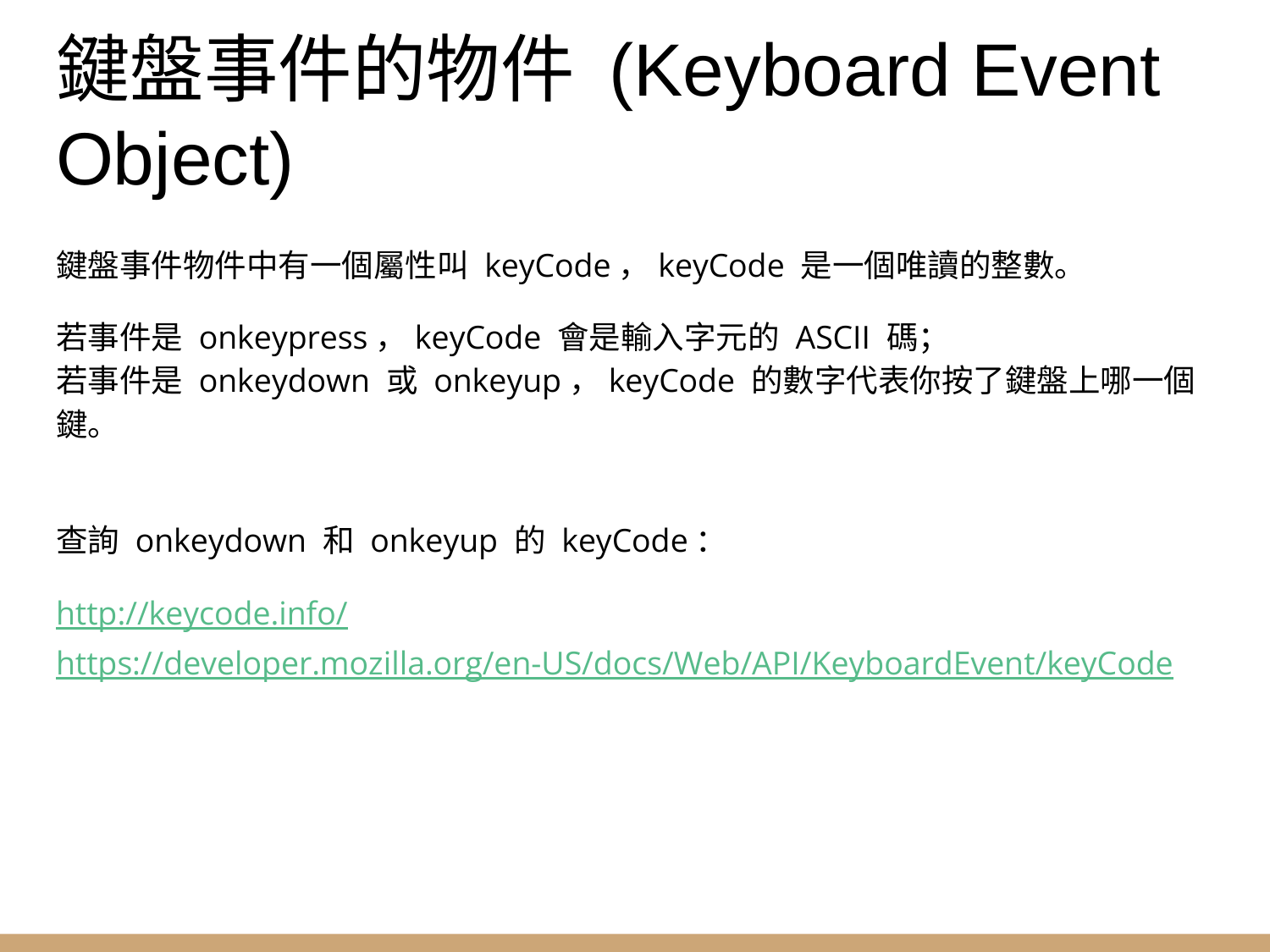

# 鍵盤事件的物件 (Keyboard Event Object)
鍵盤事件物件中有一個屬性叫 keyCode，keyCode 是一個唯讀的整數。
若事件是 onkeypress，keyCode 會是輸入字元的 ASCII 碼；
若事件是 onkeydown 或 onkeyup，keyCode 的數字代表你按了鍵盤上哪一個鍵。
查詢 onkeydown 和 onkeyup 的 keyCode：
http://keycode.info/
https://developer.mozilla.org/en-US/docs/Web/API/KeyboardEvent/keyCode